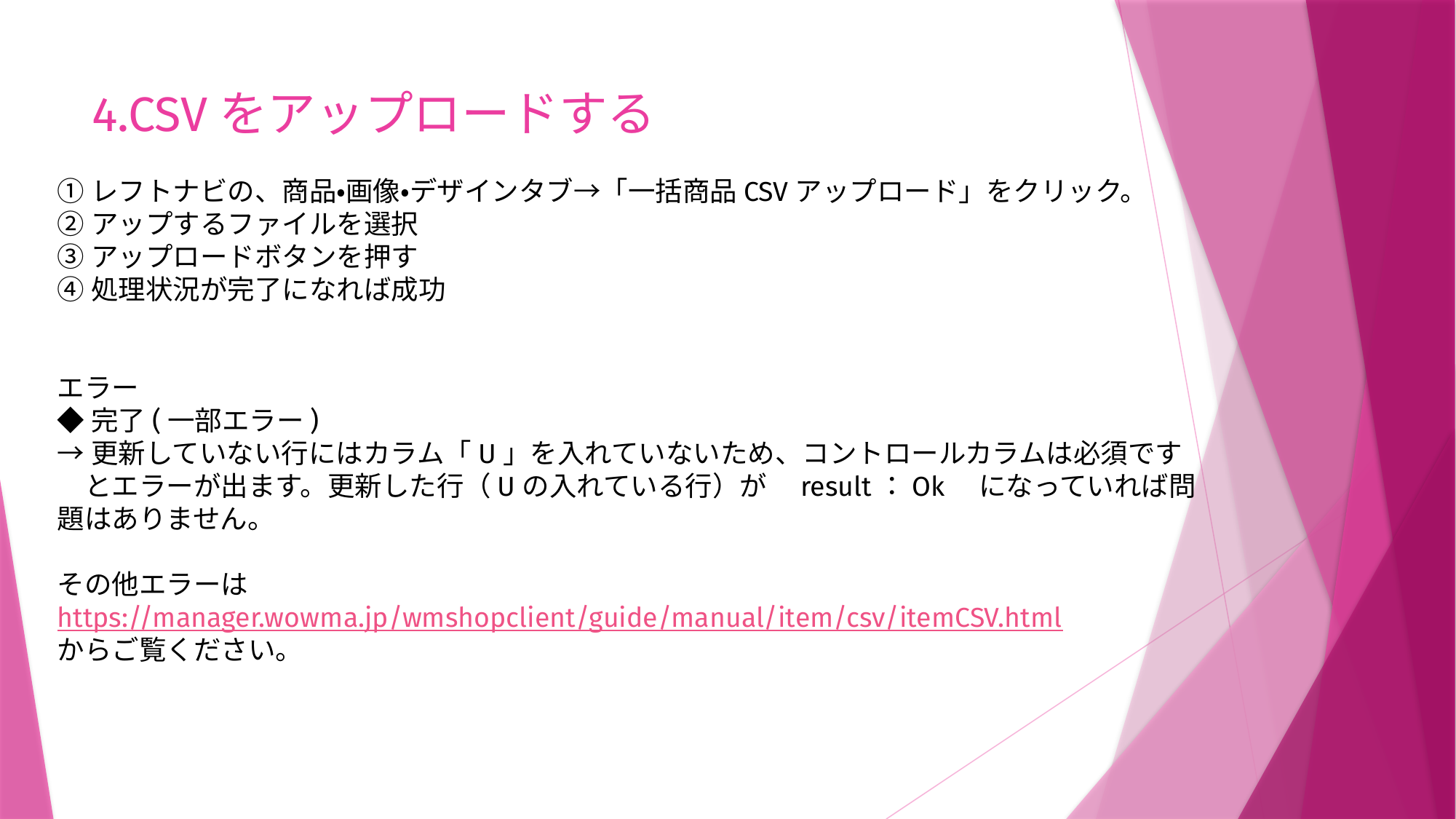

# 4.CSVをアップロードする
①レフトナビの、商品・画像・デザインタブ→「一括商品CSVアップロード」をクリック。
②アップするファイルを選択
③アップロードボタンを押す
④処理状況が完了になれば成功

エラー
◆完了(一部エラー)
→更新していない行にはカラム「U」を入れていないため、コントロールカラムは必須です
　とエラーが出ます。更新した行（Uの入れている行）が　result：Ok　になっていれば問題はありません。

その他エラーは　https://manager.wowma.jp/wmshopclient/guide/manual/item/csv/itemCSV.html
からご覧ください。